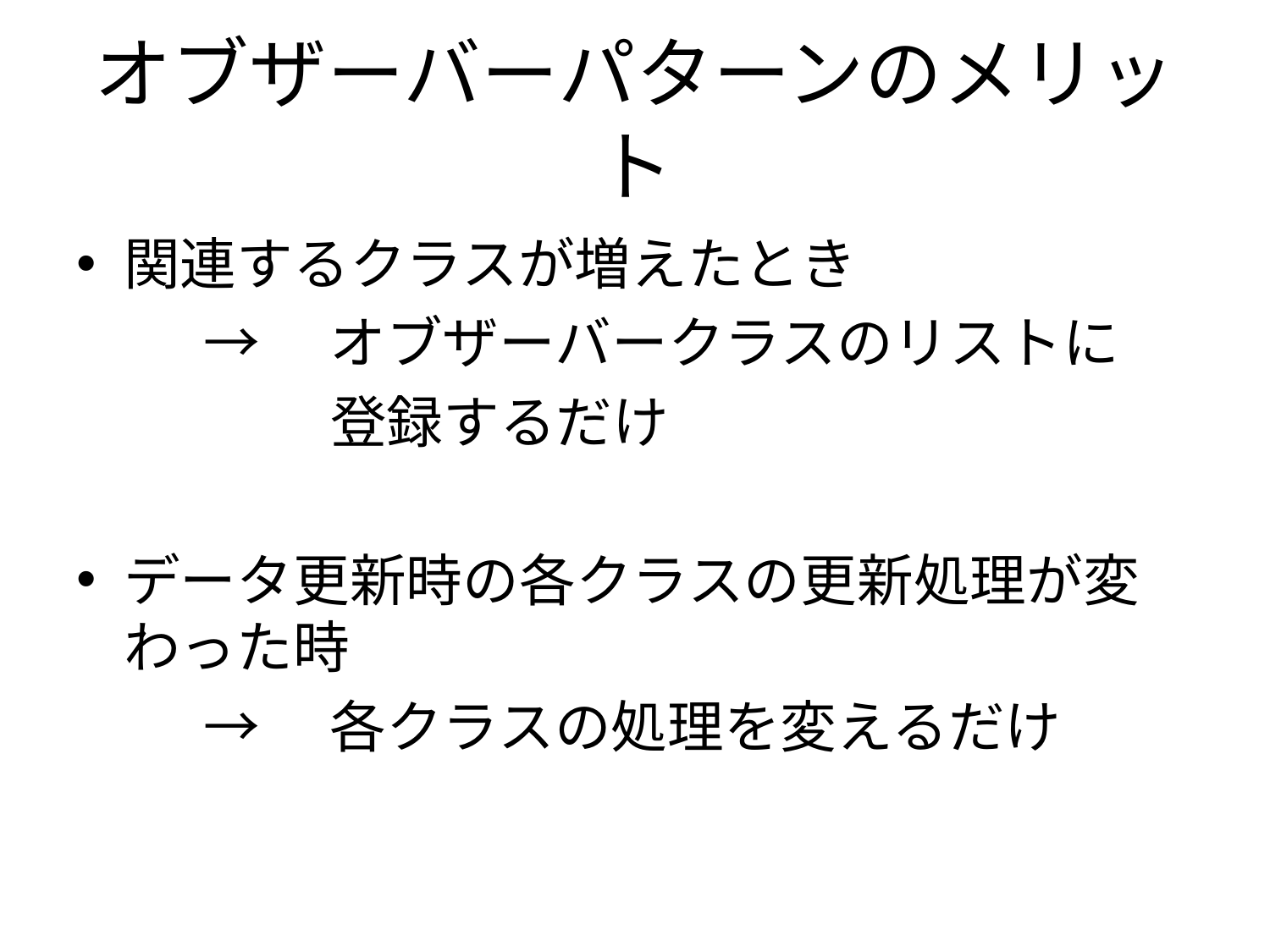

# オブザーバーパターンのメリット
関連するクラスが増えたとき
	→　オブザーバークラスのリストに
		登録するだけ

データ更新時の各クラスの更新処理が変わった時
	→　各クラスの処理を変えるだけ